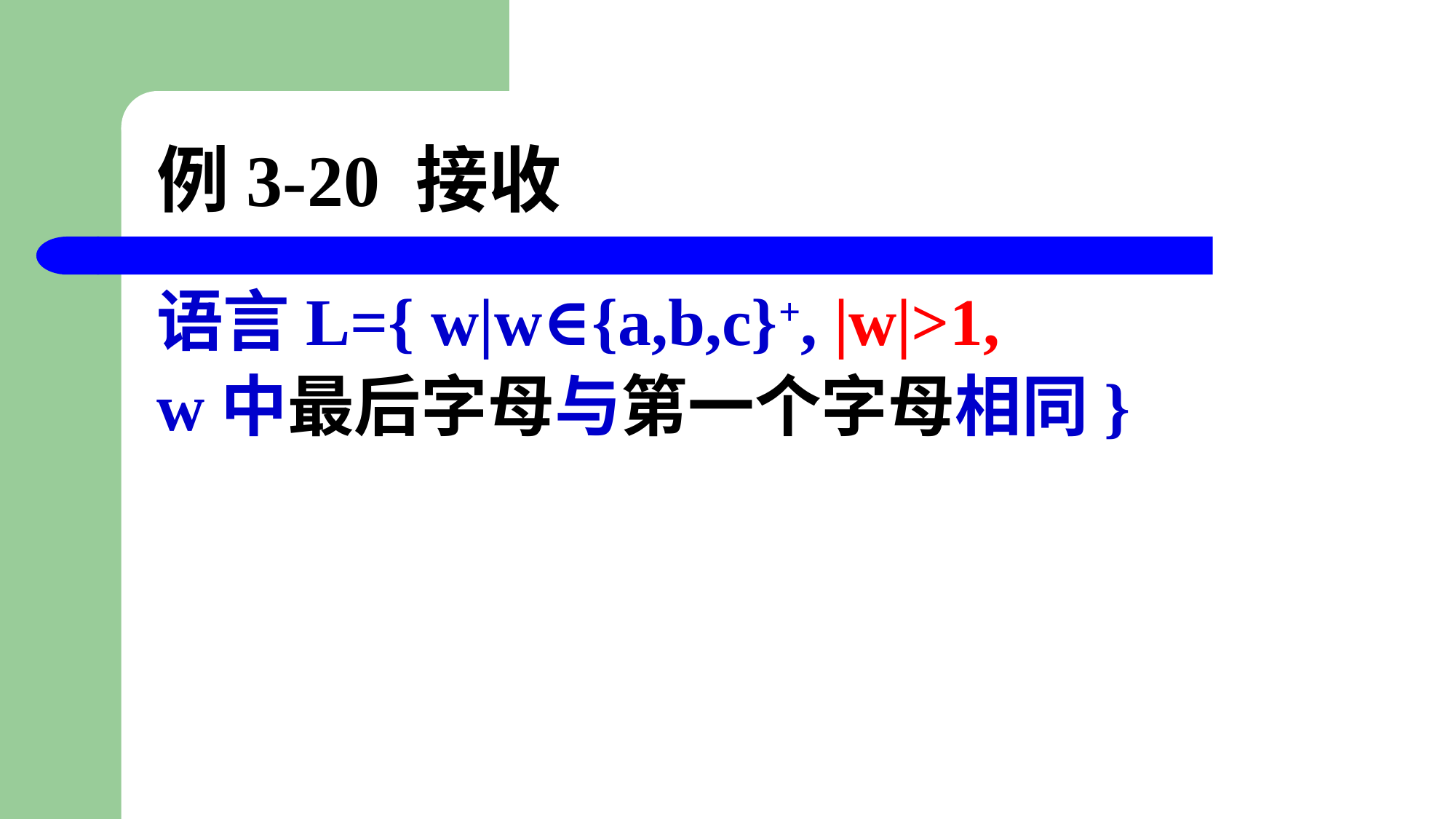

# 例3-20 接收
语言L={ w|w∈{a,b,c}+, |w|>1,
w中最后字母与第一个字母相同}